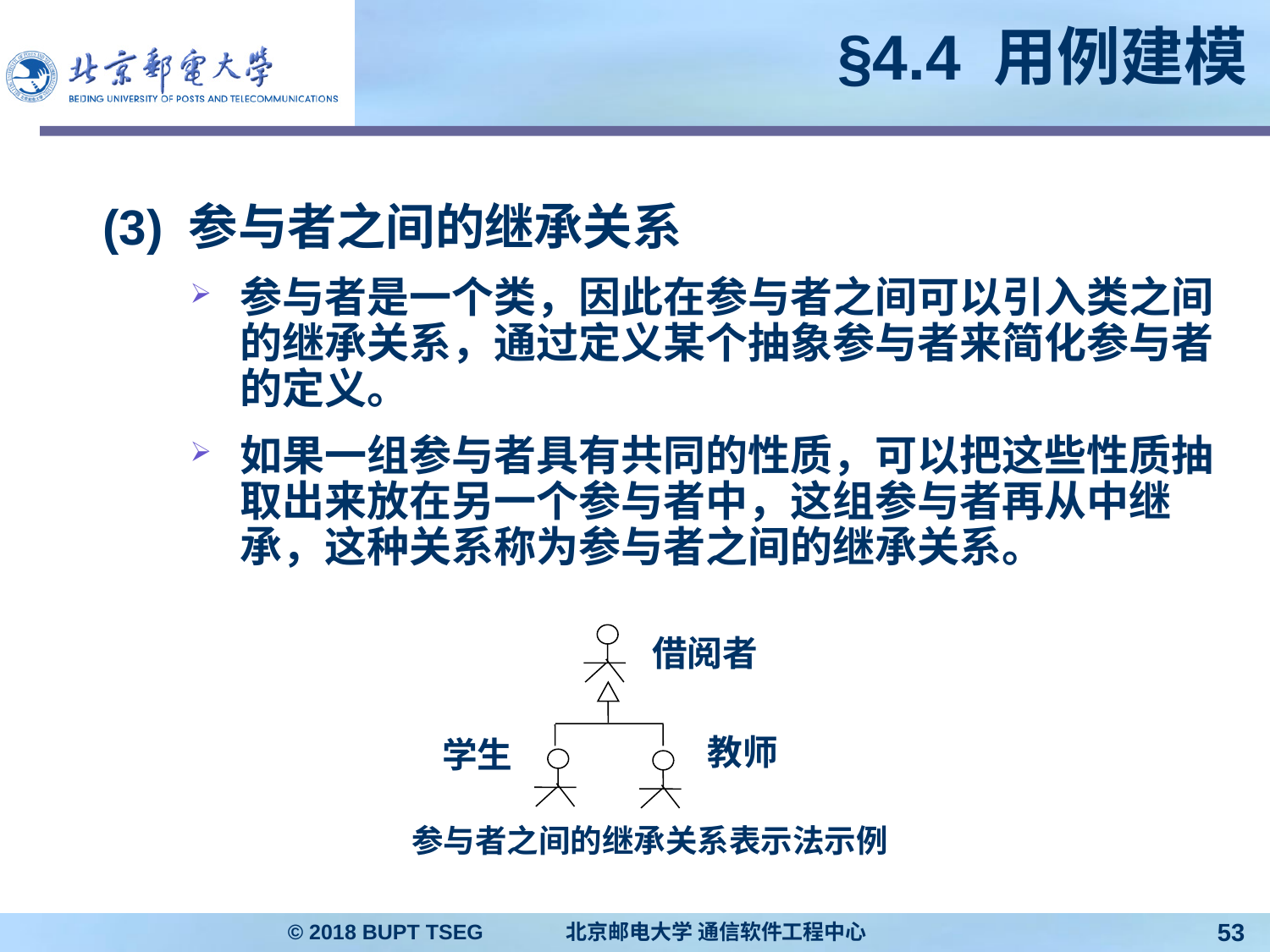

# §4.4 用例建模
(3) 参与者之间的继承关系
参与者是一个类，因此在参与者之间可以引入类之间的继承关系，通过定义某个抽象参与者来简化参与者的定义。
如果一组参与者具有共同的性质，可以把这些性质抽取出来放在另一个参与者中，这组参与者再从中继承，这种关系称为参与者之间的继承关系。

参与者之间的继承关系表示法示例
借阅者
教师
学生
© 2018 BUPT TSEG             北京邮电大学 通信软件工程中心